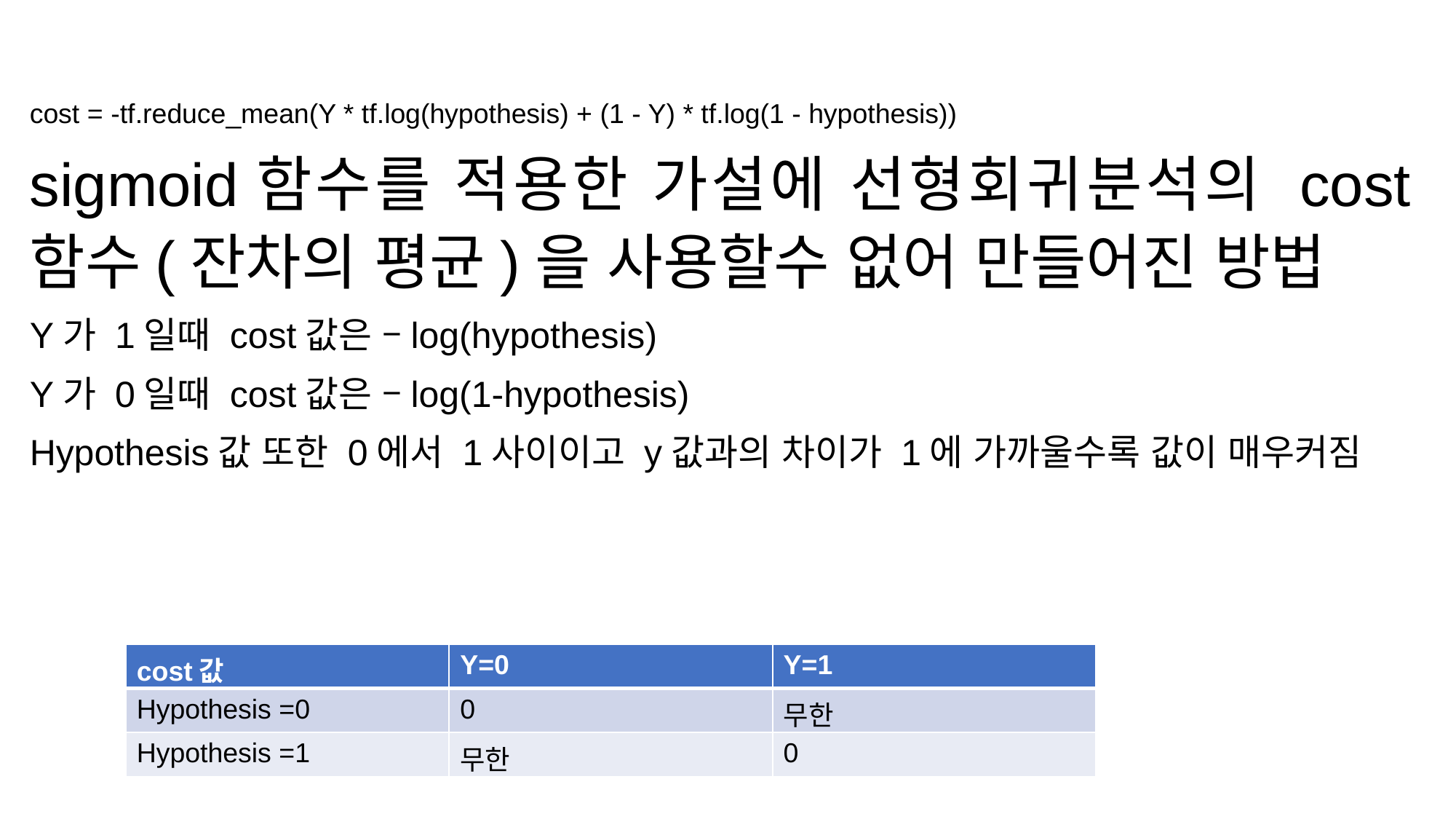

cost = -tf.reduce_mean(Y * tf.log(hypothesis) + (1 - Y) * tf.log(1 - hypothesis))
sigmoid함수를 적용한 가설에 선형회귀분석의 cost함수(잔차의 평균)을 사용할수 없어 만들어진 방법
Y가 1일때 cost값은 –log(hypothesis)
Y가 0일때 cost값은 –log(1-hypothesis)
Hypothesis값 또한 0에서 1사이이고 y값과의 차이가 1에 가까울수록 값이 매우커짐
| cost값 | Y=0 | Y=1 |
| --- | --- | --- |
| Hypothesis =0 | 0 | 무한 |
| Hypothesis =1 | 무한 | 0 |